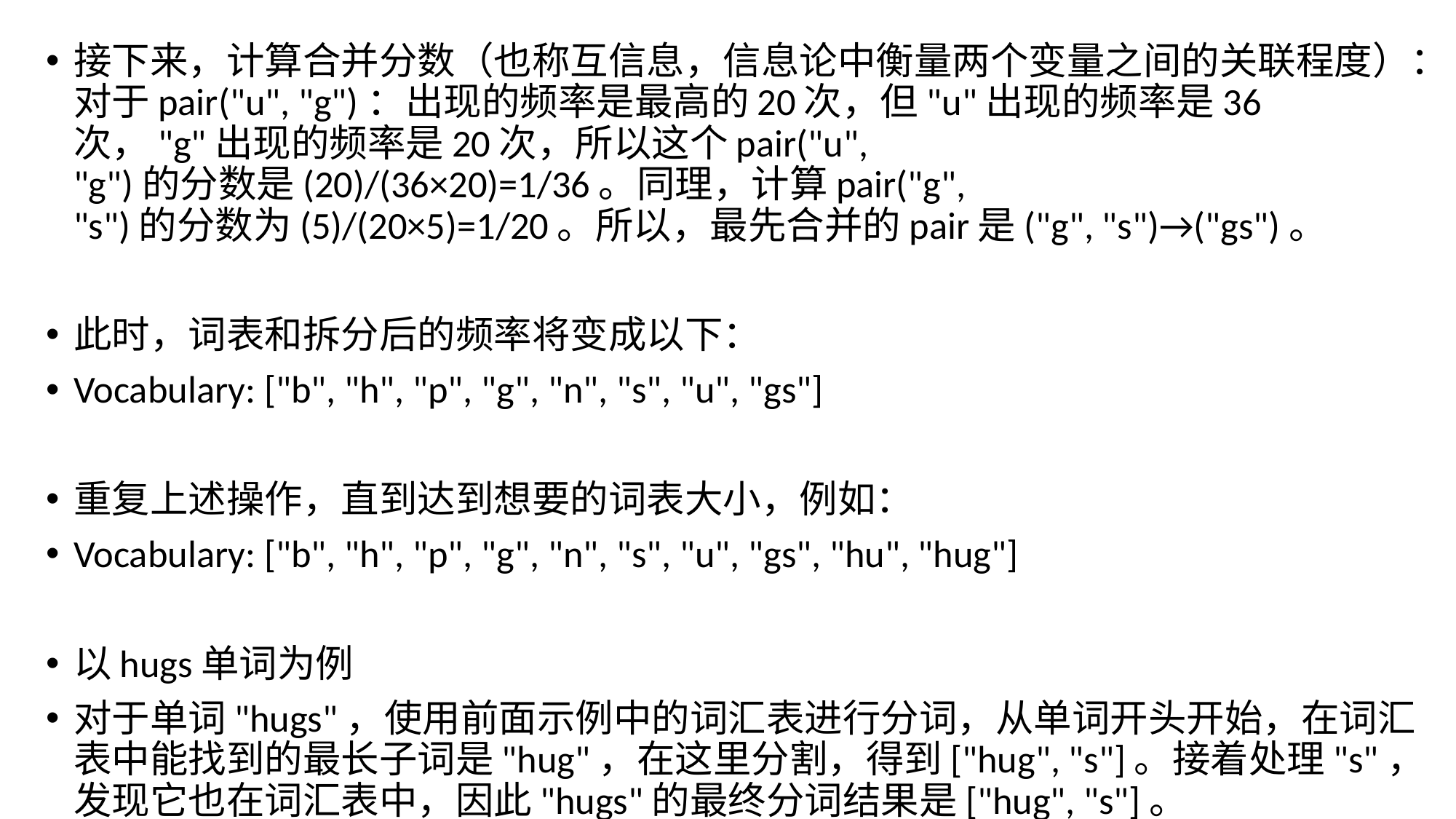

接下来，计算合并分数（也称互信息，信息论中衡量两个变量之间的关联程度）：对于pair("u", "g")：出现的频率是最高的20次，但"u"出现的频率是36次，"g"出现的频率是20次，所以这个pair("u", "g")的分数是(20)/(36×20)=1/36。同理，计算pair("g", "s")的分数为(5)/(20×5)=1/20。所以，最先合并的pair是("g", "s")→("gs")。

此时，词表和拆分后的频率将变成以下：
Vocabulary: ["b", "h", "p", "g", "n", "s", "u", "gs"]

重复上述操作，直到达到想要的词表大小，例如：
Vocabulary: ["b", "h", "p", "g", "n", "s", "u", "gs", "hu", "hug"]

以hugs单词为例
对于单词"hugs"，使用前面示例中的词汇表进行分词，从单词开头开始，在词汇表中能找到的最长子词是"hug"，在这里分割，得到["hug", "s"]。接着处理"s"，发现它也在词汇表中，因此"hugs"的最终分词结果是["hug", "s"]。